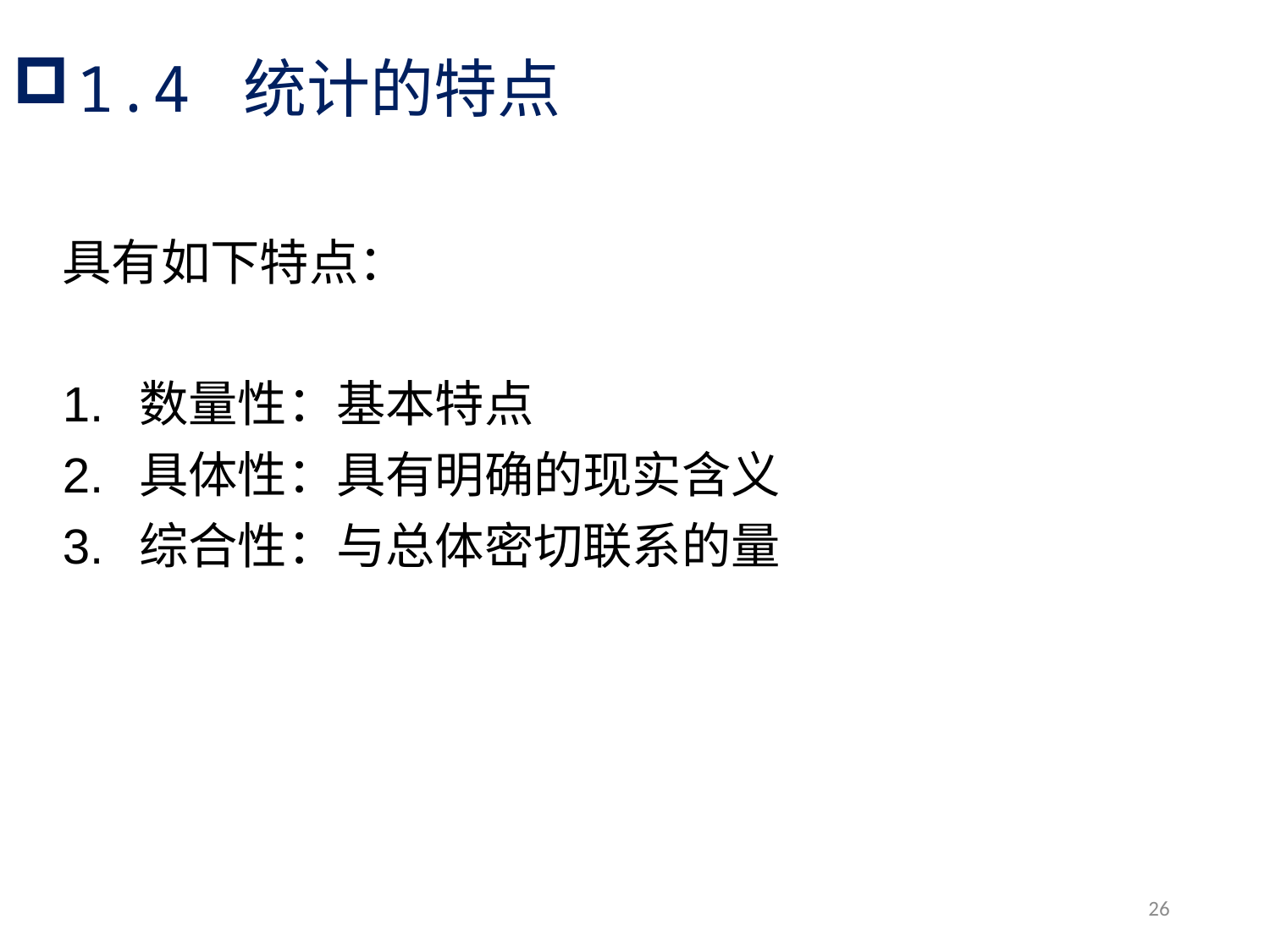

# 1.4 统计的特点
具有如下特点：

数量性：基本特点
具体性：具有明确的现实含义
综合性：与总体密切联系的量
26